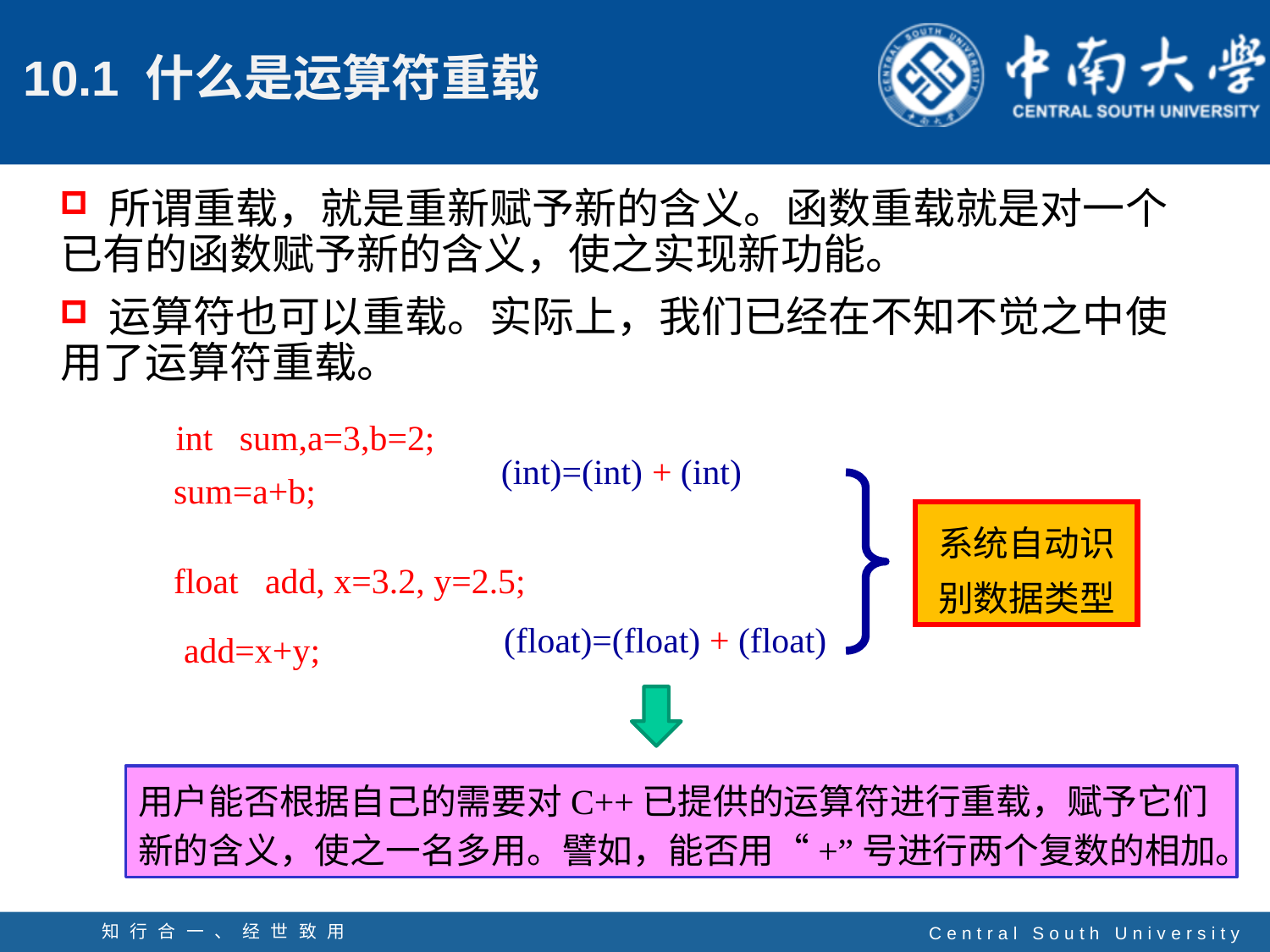

所谓重载，就是重新赋予新的含义。函数重载就是对一个已有的函数赋予新的含义，使之实现新功能。
 运算符也可以重载。实际上，我们已经在不知不觉之中使用了运算符重载。
int   sum,a=3,b=2;
(int)=(int) + (int)
sum=a+b;

系统自动识别数据类型
float   add, x=3.2, y=2.5;
(float)=(float) + (float)
add=x+y;

用户能否根据自己的需要对C++已提供的运算符进行重载，赋予它们新的含义，使之一名多用。譬如，能否用“+”号进行两个复数的相加。

知行合一、经世致用
自强不息 厚德载物
Central South University